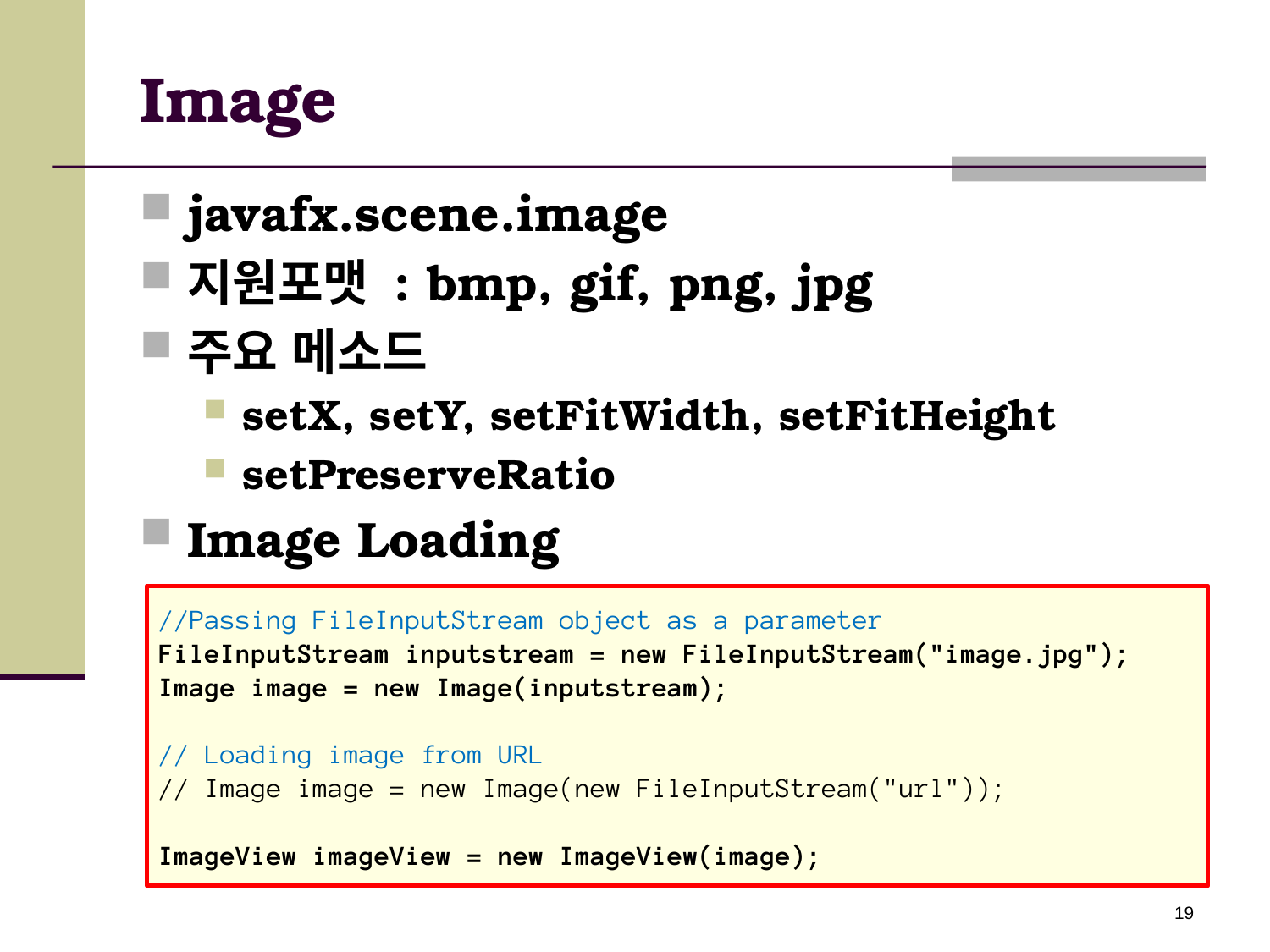

# Image
javafx.scene.image
지원포맷 : bmp, gif, png, jpg
주요 메소드
setX, setY, setFitWidth, setFitHeight
setPreserveRatio
Image Loading
//Passing FileInputStream object as a parameter
FileInputStream inputstream = new FileInputStream("image.jpg");
Image image = new Image(inputstream);

// Loading image from URL
// Image image = new Image(new FileInputStream("url"));

ImageView imageView = new ImageView(image);
19